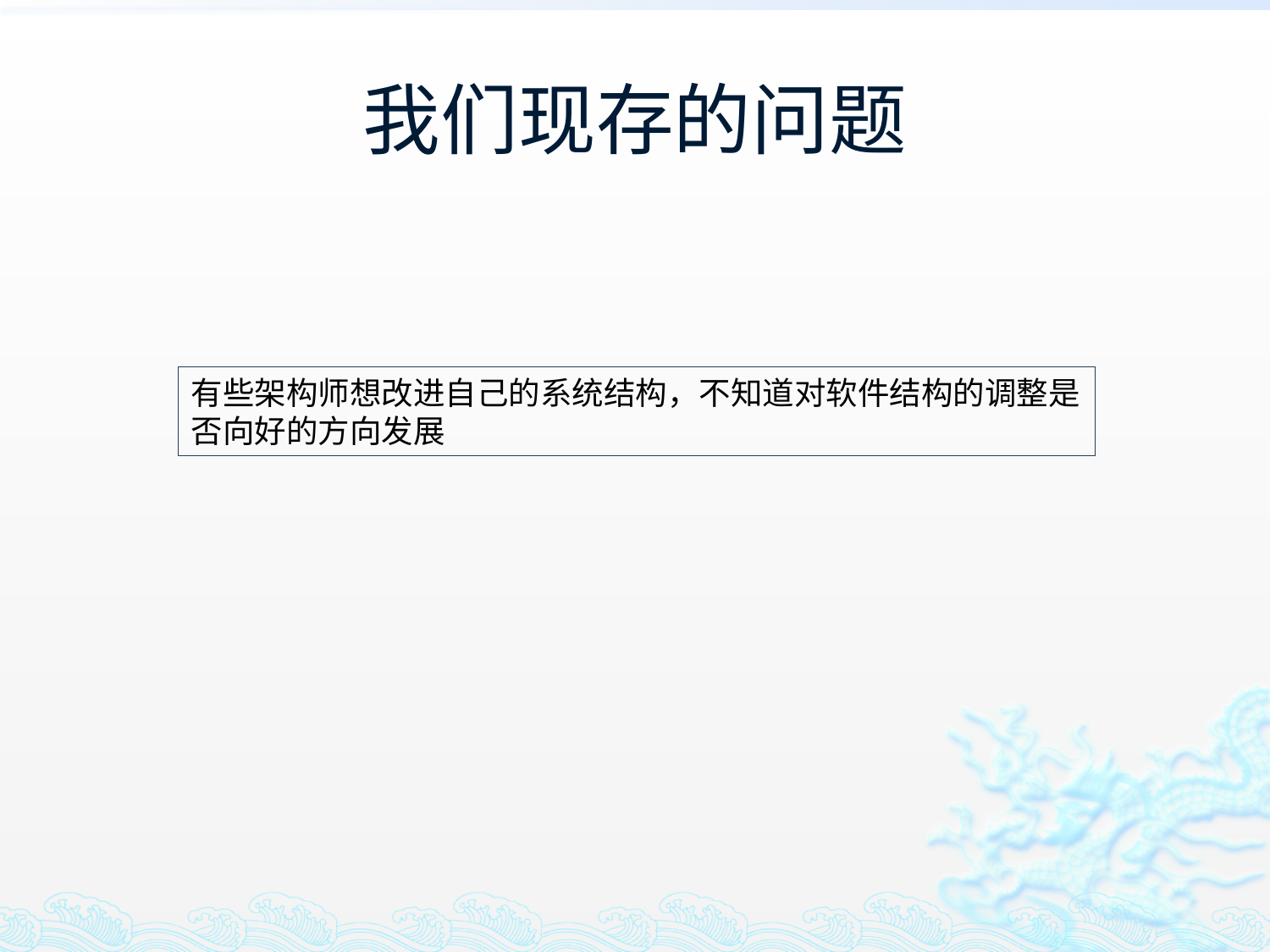

# 我们现存的问题
有些架构师想改进自己的系统结构，不知道对软件结构的调整是否向好的方向发展